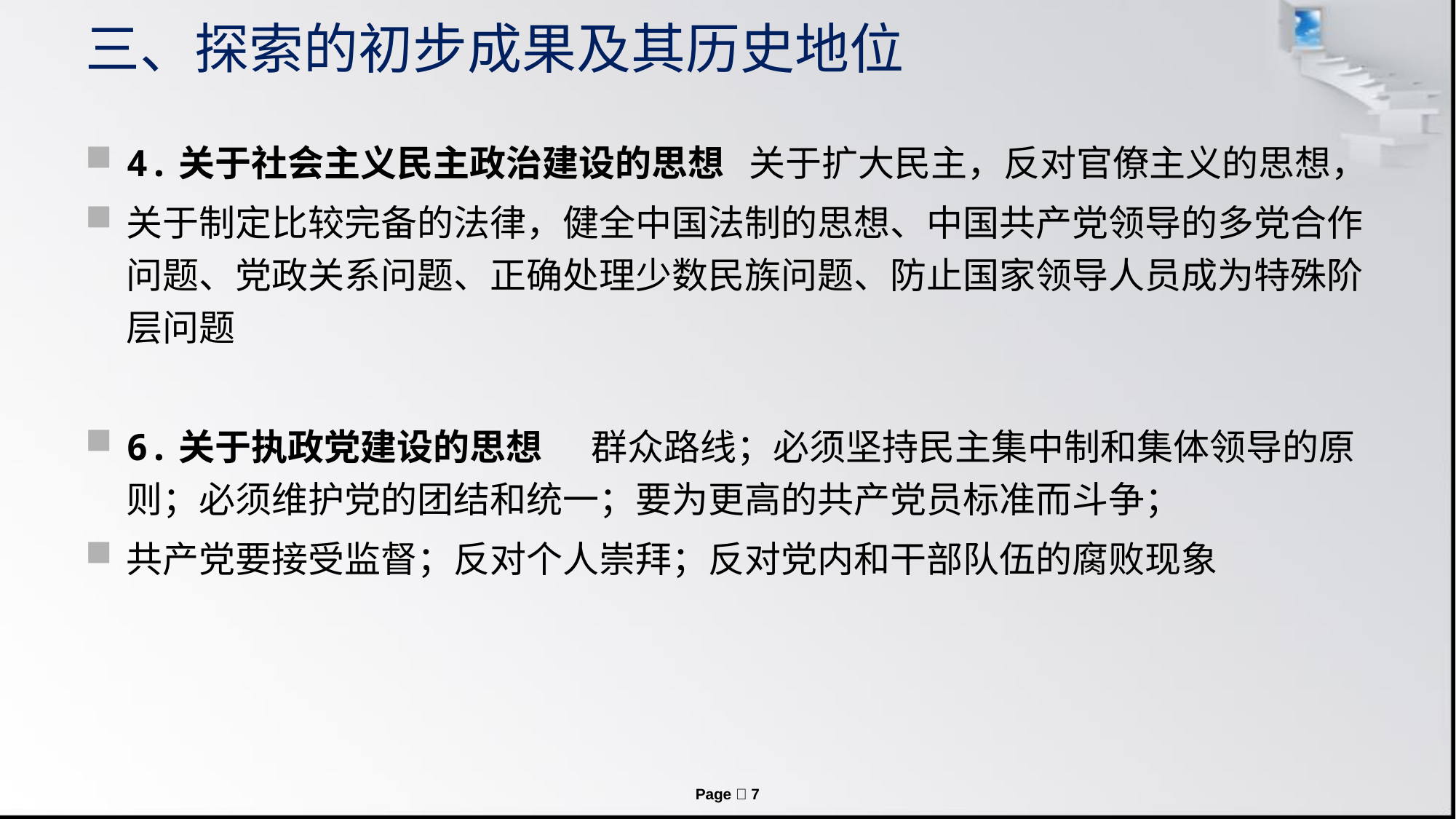

# 三、探索的初步成果及其历史地位
4.关于社会主义民主政治建设的思想   关于扩大民主，反对官僚主义的思想，
关于制定比较完备的法律，健全中国法制的思想、中国共产党领导的多党合作问题、党政关系问题、正确处理少数民族问题、防止国家领导人员成为特殊阶层问题

6.关于执政党建设的思想      群众路线；必须坚持民主集中制和集体领导的原则；必须维护党的团结和统一；要为更高的共产党员标准而斗争；
共产党要接受监督；反对个人崇拜；反对党内和干部队伍的腐败现象